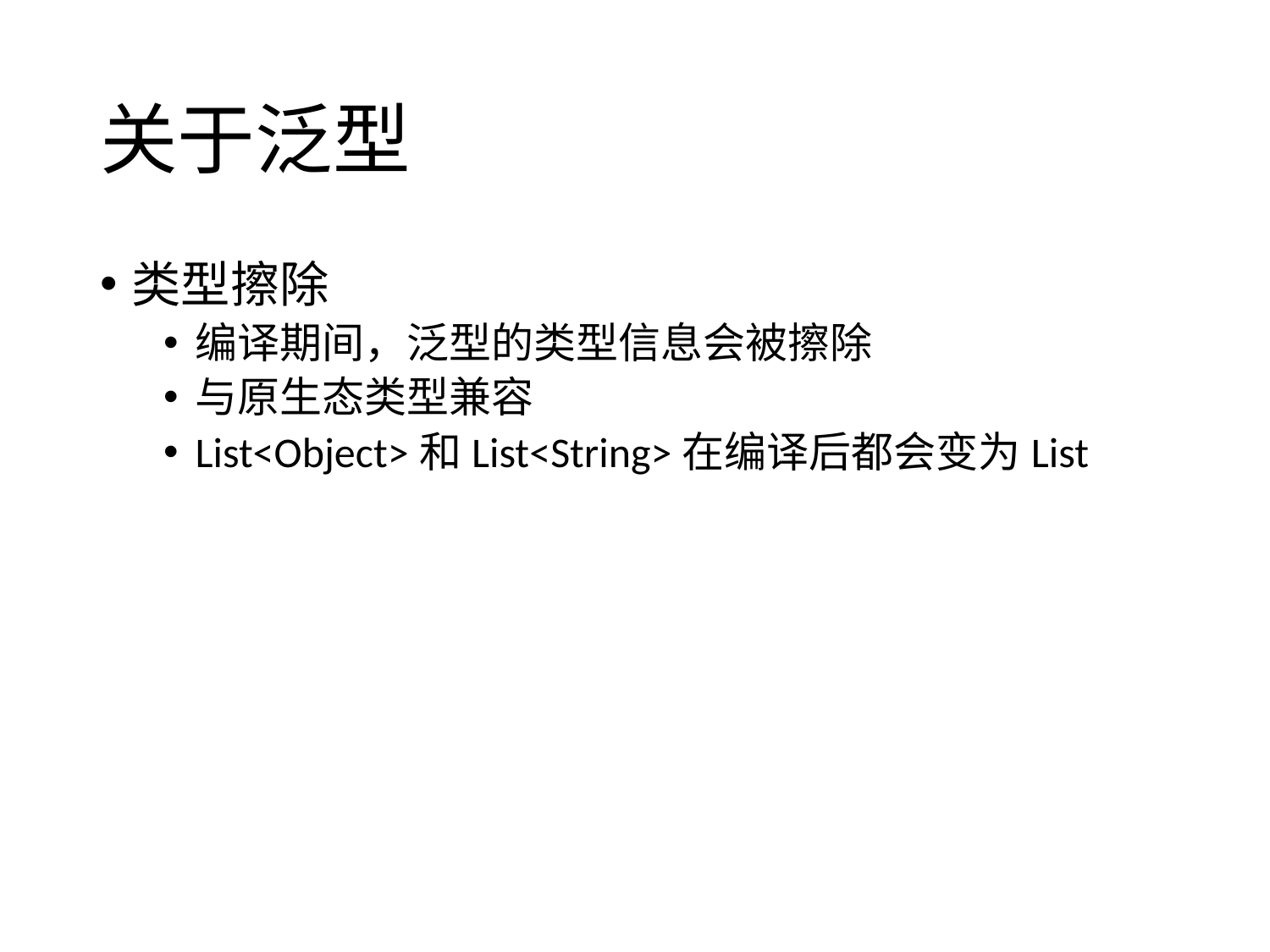

# 关于泛型
类型擦除
编译期间，泛型的类型信息会被擦除
与原生态类型兼容
List<Object>和List<String>在编译后都会变为List